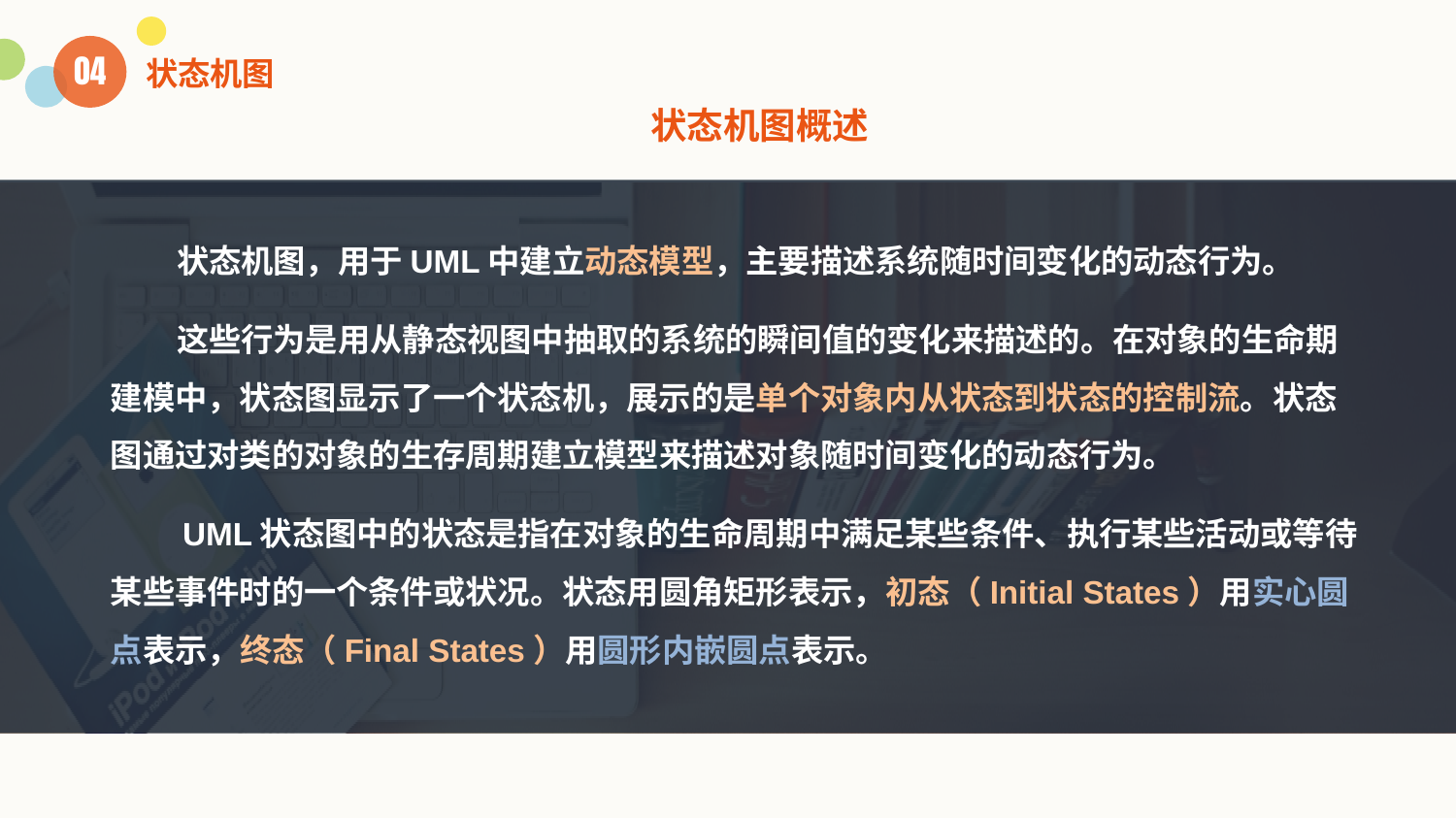

04
状态机图

状态机图概述

        状态机图，用于UML中建立动态模型，主要描述系统随时间变化的动态行为。
        这些行为是用从静态视图中抽取的系统的瞬间值的变化来描述的。在对象的生命期建模中，状态图显示了一个状态机，展示的是单个对象内从状态到状态的控制流。状态图通过对类的对象的生存周期建立模型来描述对象随时间变化的动态行为。
        UML状态图中的状态是指在对象的生命周期中满足某些条件、执行某些活动或等待某些事件时的一个条件或状况。状态用圆角矩形表示，初态（Initial States）用实心圆点表示，终态（Final States）用圆形内嵌圆点表示。